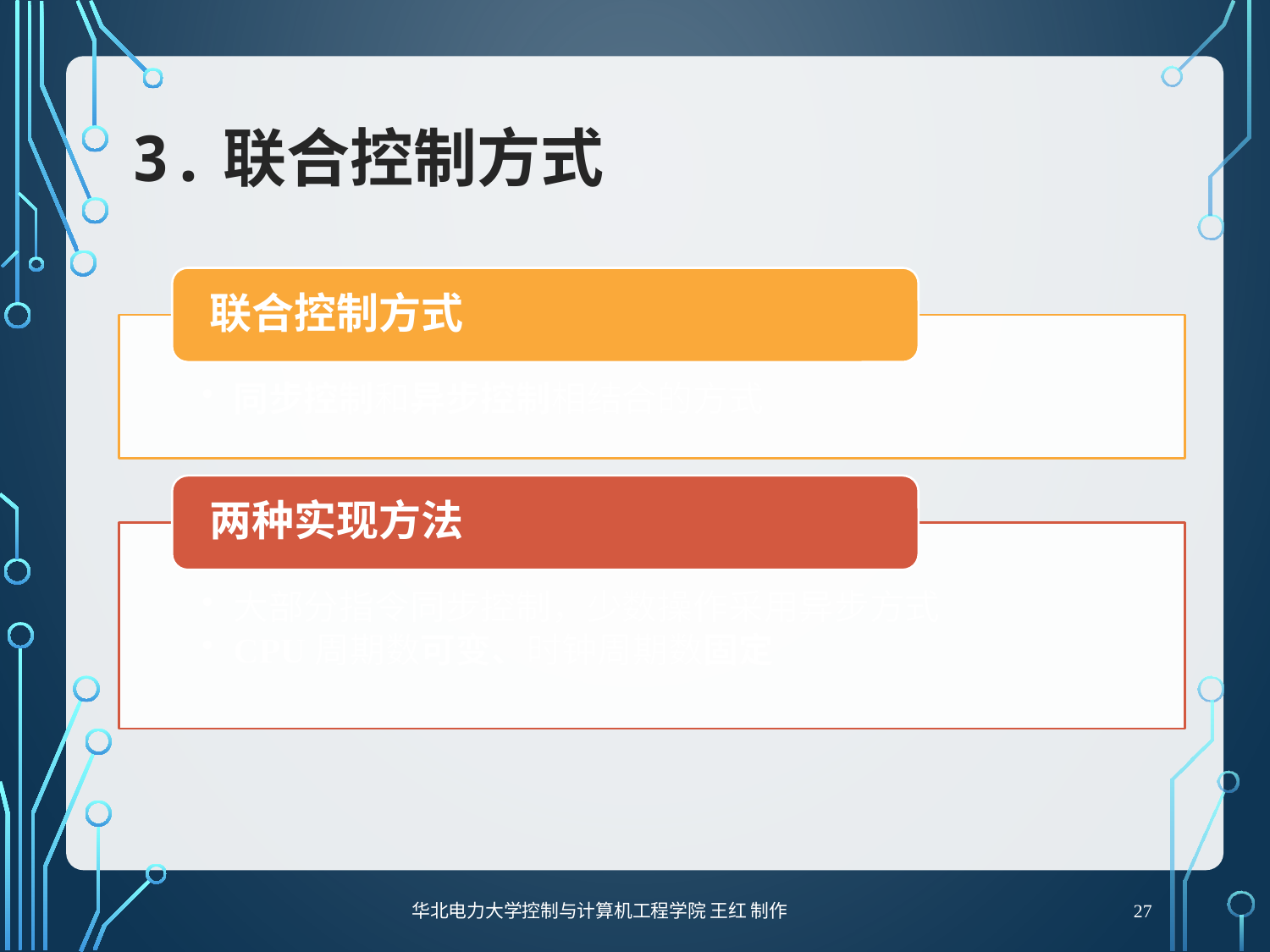

# 3.联合控制方式
同步控制和异步控制相结合的方式
联合控制方式
大部分指令同步控制，少数操作采用异步方式
CPU周期数可变、时钟周期数固定
两种实现方法
27
华北电力大学控制与计算机工程学院 王红 制作